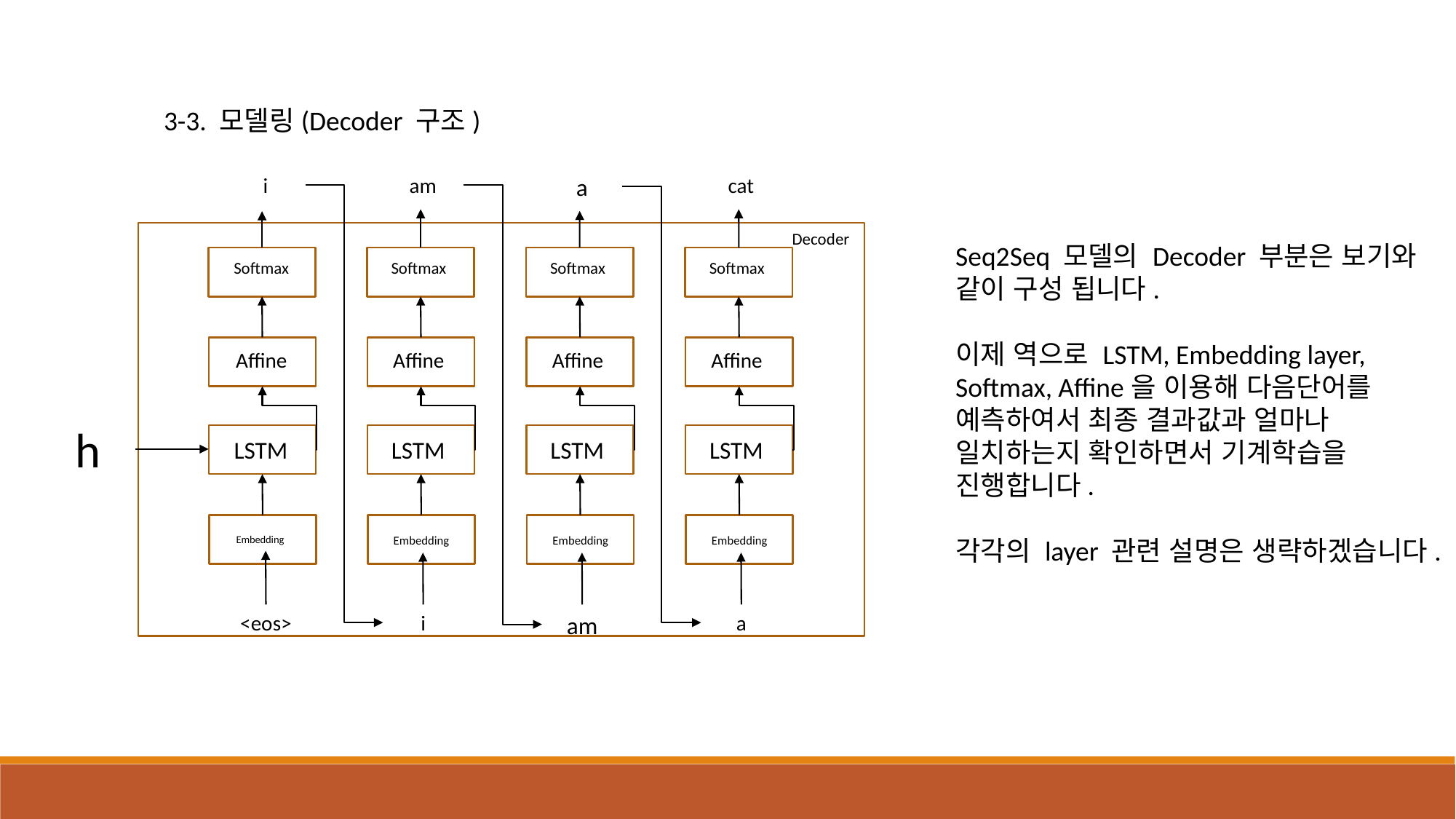

3-3. 모델링(Decoder 구조)
i
am
a
cat

Decoder

Softmax
Softmax
Softmax
Softmax

Affine
Affine
Affine
Affine
h

LSTM
LSTM
LSTM
LSTM

Embedding
Embedding
Embedding
Embedding
<eos>
i
am
a
Seq2Seq 모델의 Decoder 부분은 보기와 같이 구성 됩니다.

이제 역으로 LSTM, Embedding layer, Softmax, Affine을 이용해 다음단어를 예측하여서 최종 결과값과 얼마나 일치하는지 확인하면서 기계학습을 진행합니다.

각각의 layer 관련 설명은 생략하겠습니다.